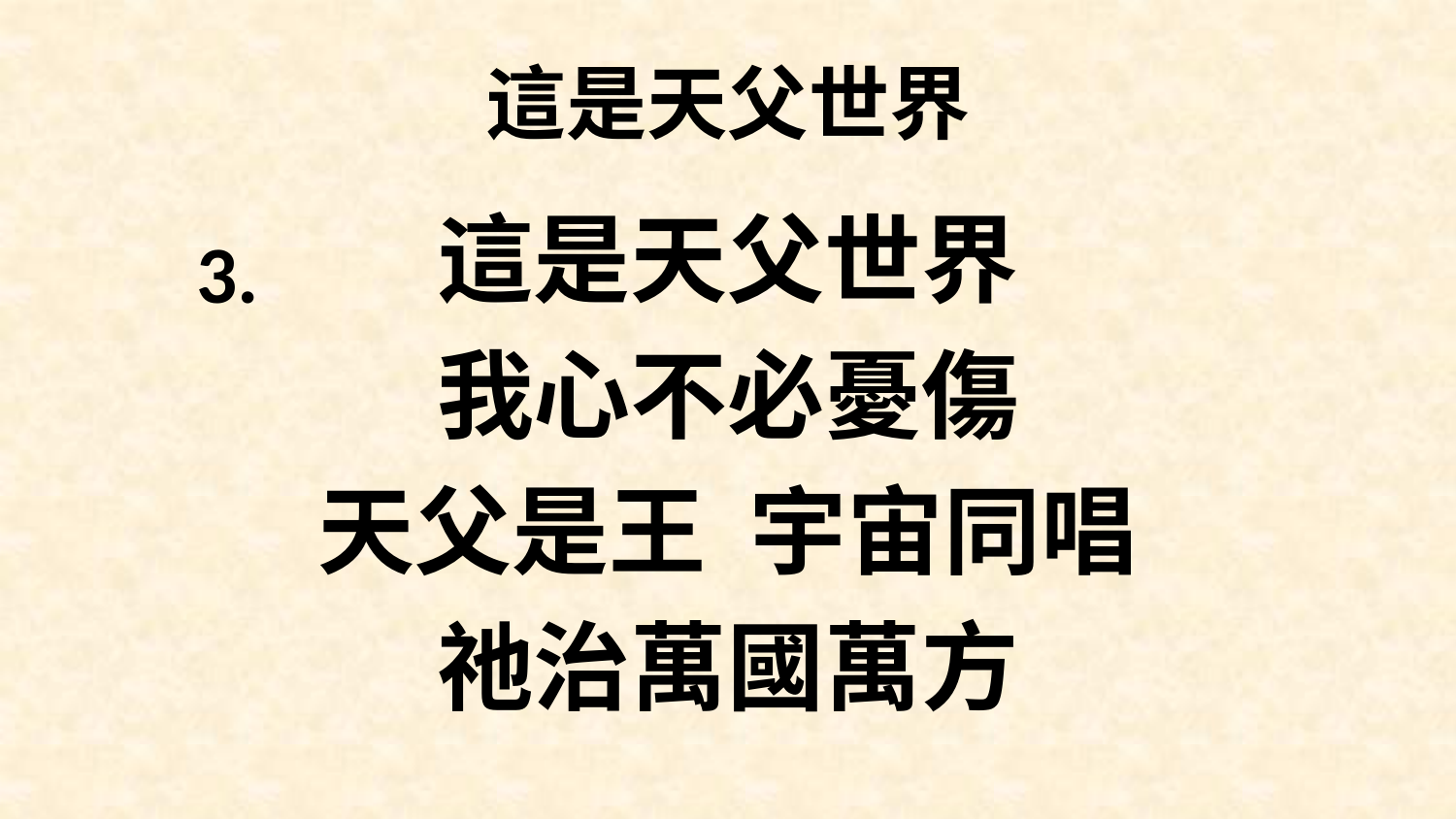

# 這是天父世界
這是天父世界
我心不必憂傷
天父是王  宇宙同唱
祂治萬國萬方
3.